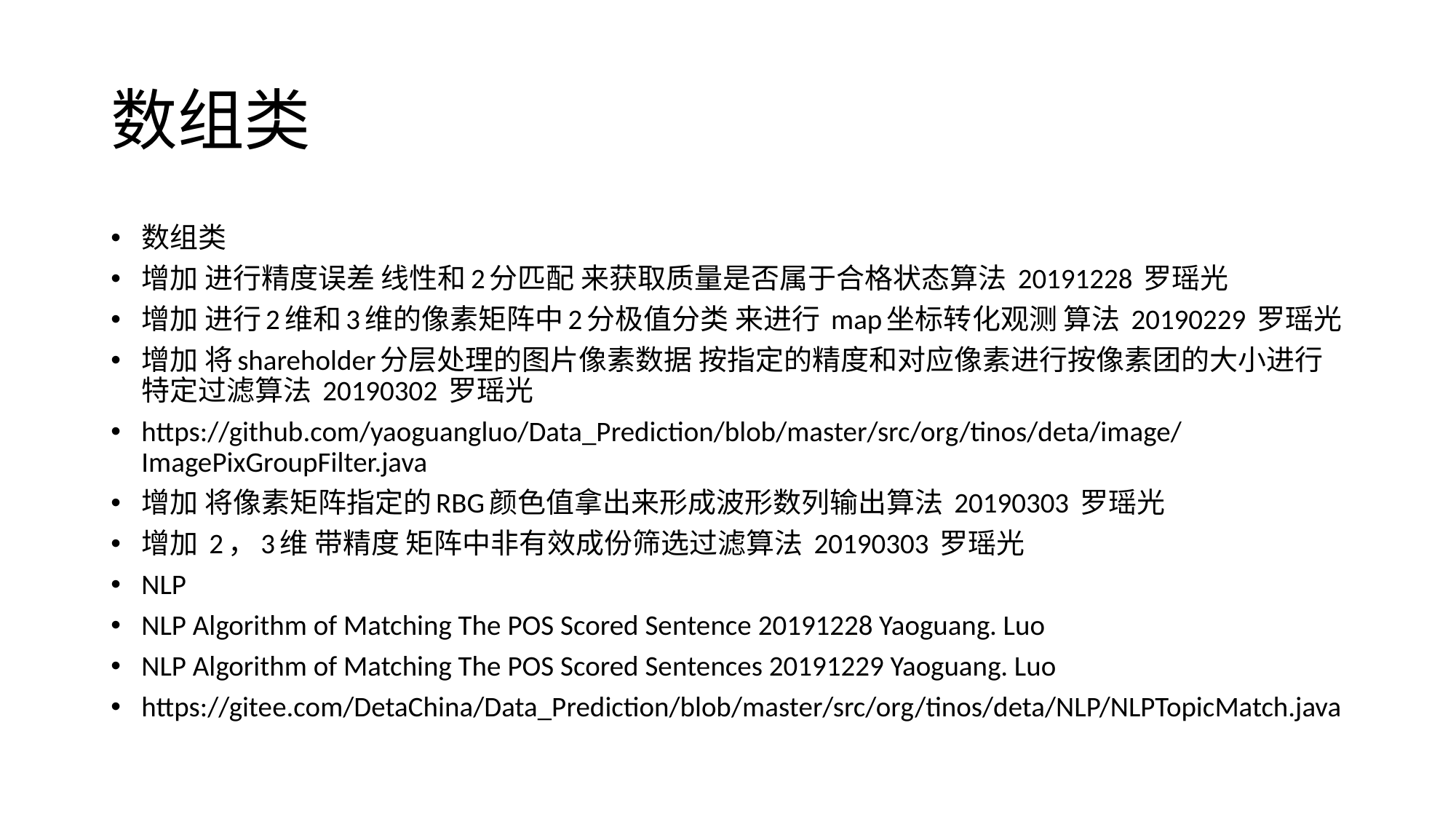

# 数组类
数组类
增加 进行精度误差 线性和2分匹配 来获取质量是否属于合格状态算法 20191228 罗瑶光
增加 进行2维和3维的像素矩阵中2分极值分类 来进行 map坐标转化观测 算法 20190229 罗瑶光
增加 将shareholder分层处理的图片像素数据 按指定的精度和对应像素进行按像素团的大小进行特定过滤算法 20190302 罗瑶光
https://github.com/yaoguangluo/Data_Prediction/blob/master/src/org/tinos/deta/image/ImagePixGroupFilter.java
增加 将像素矩阵指定的RBG颜色值拿出来形成波形数列输出算法 20190303 罗瑶光
增加 2，3维 带精度 矩阵中非有效成份筛选过滤算法 20190303 罗瑶光
NLP
NLP Algorithm of Matching The POS Scored Sentence 20191228 Yaoguang. Luo
NLP Algorithm of Matching The POS Scored Sentences 20191229 Yaoguang. Luo
https://gitee.com/DetaChina/Data_Prediction/blob/master/src/org/tinos/deta/NLP/NLPTopicMatch.java